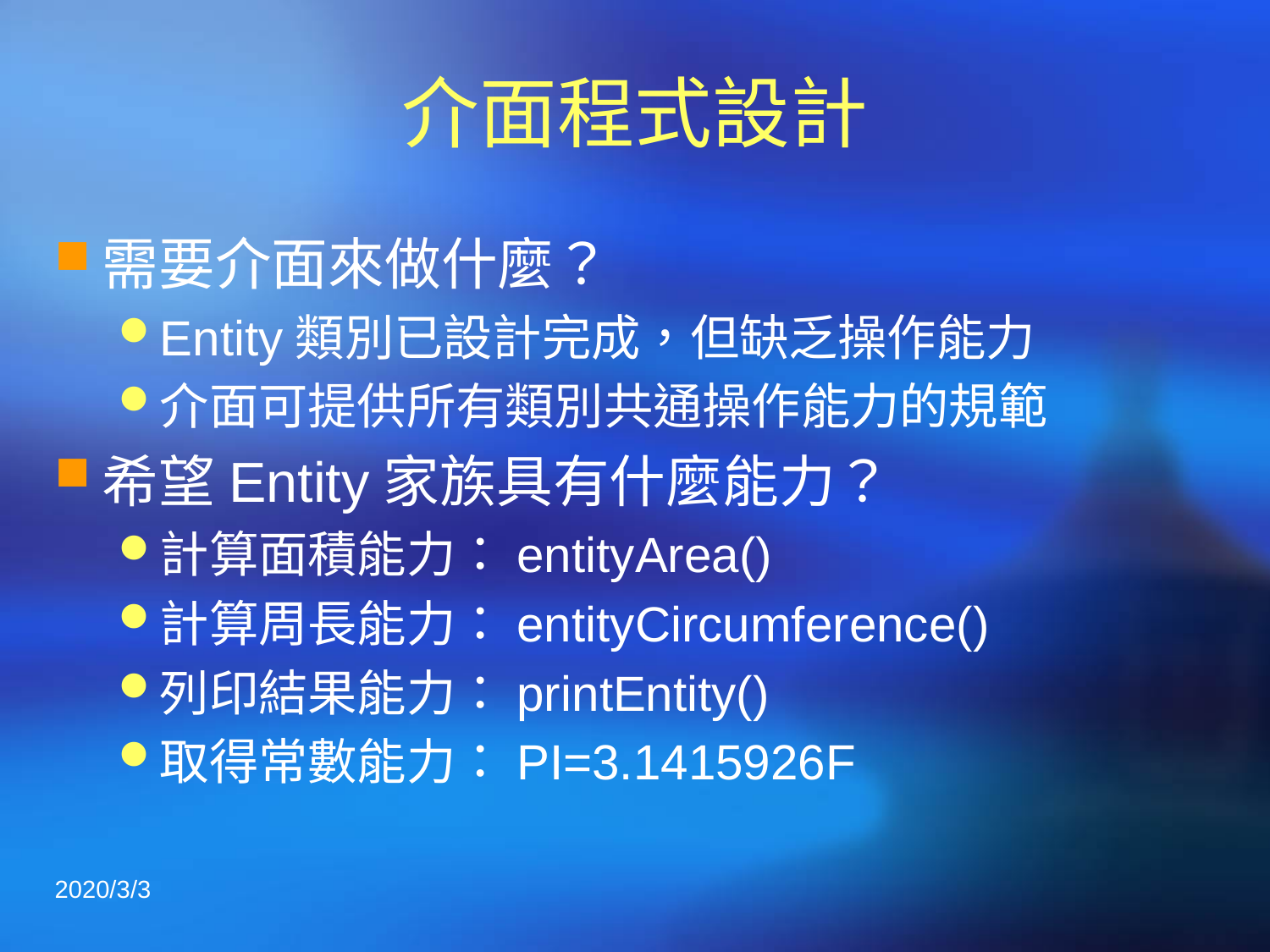

# 介面程式設計
需要介面來做什麼？
Entity類別已設計完成，但缺乏操作能力
介面可提供所有類別共通操作能力的規範
希望Entity家族具有什麼能力？
計算面積能力：entityArea()
計算周長能力：entityCircumference()
列印結果能力：printEntity()
取得常數能力：PI=3.1415926F
2020/3/3